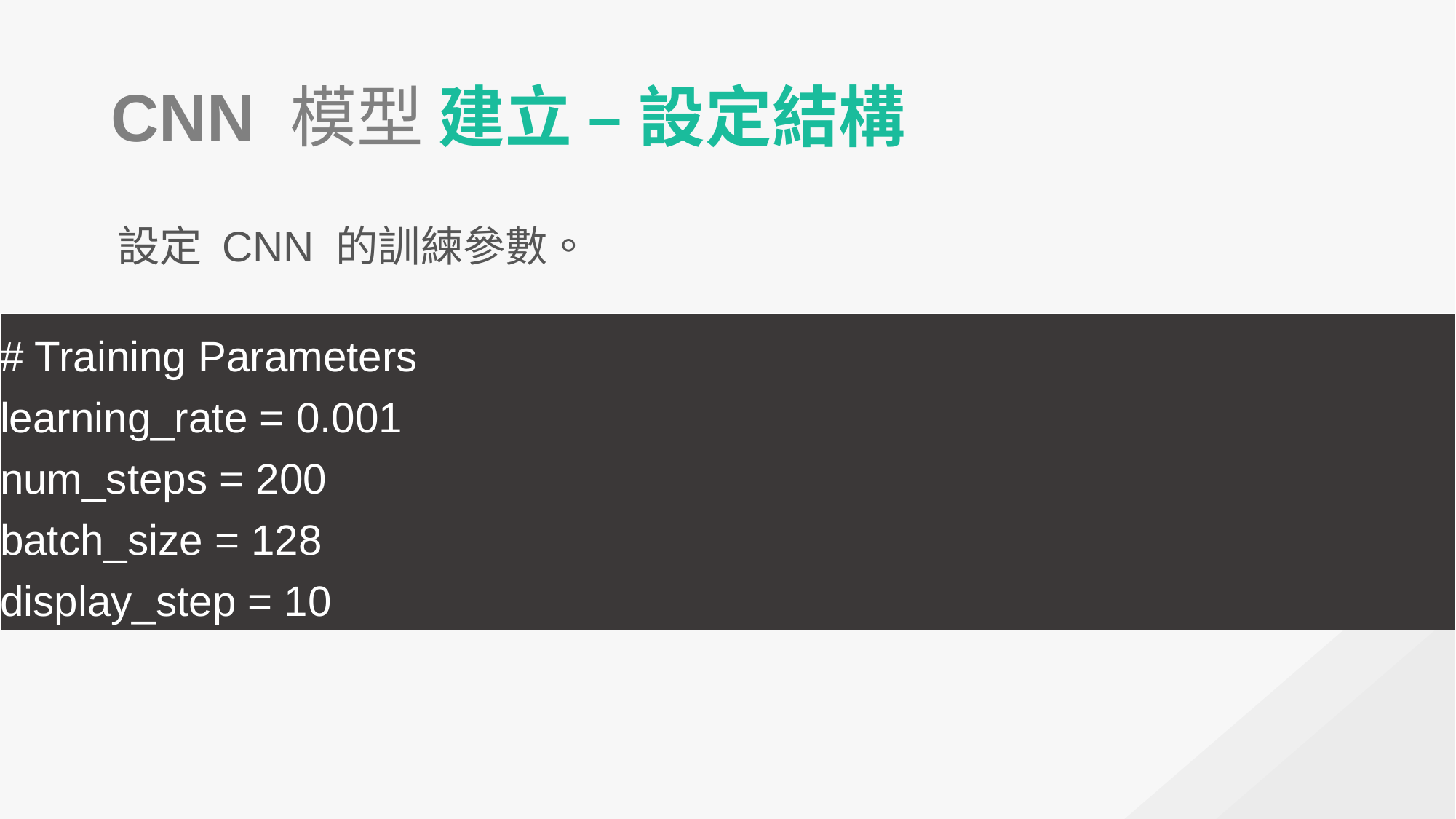

CNN 模型 建立 – 設定結構
設定 CNN 的訓練參數。
# Training Parameters
learning_rate = 0.001
num_steps = 200
batch_size = 128
display_step = 10